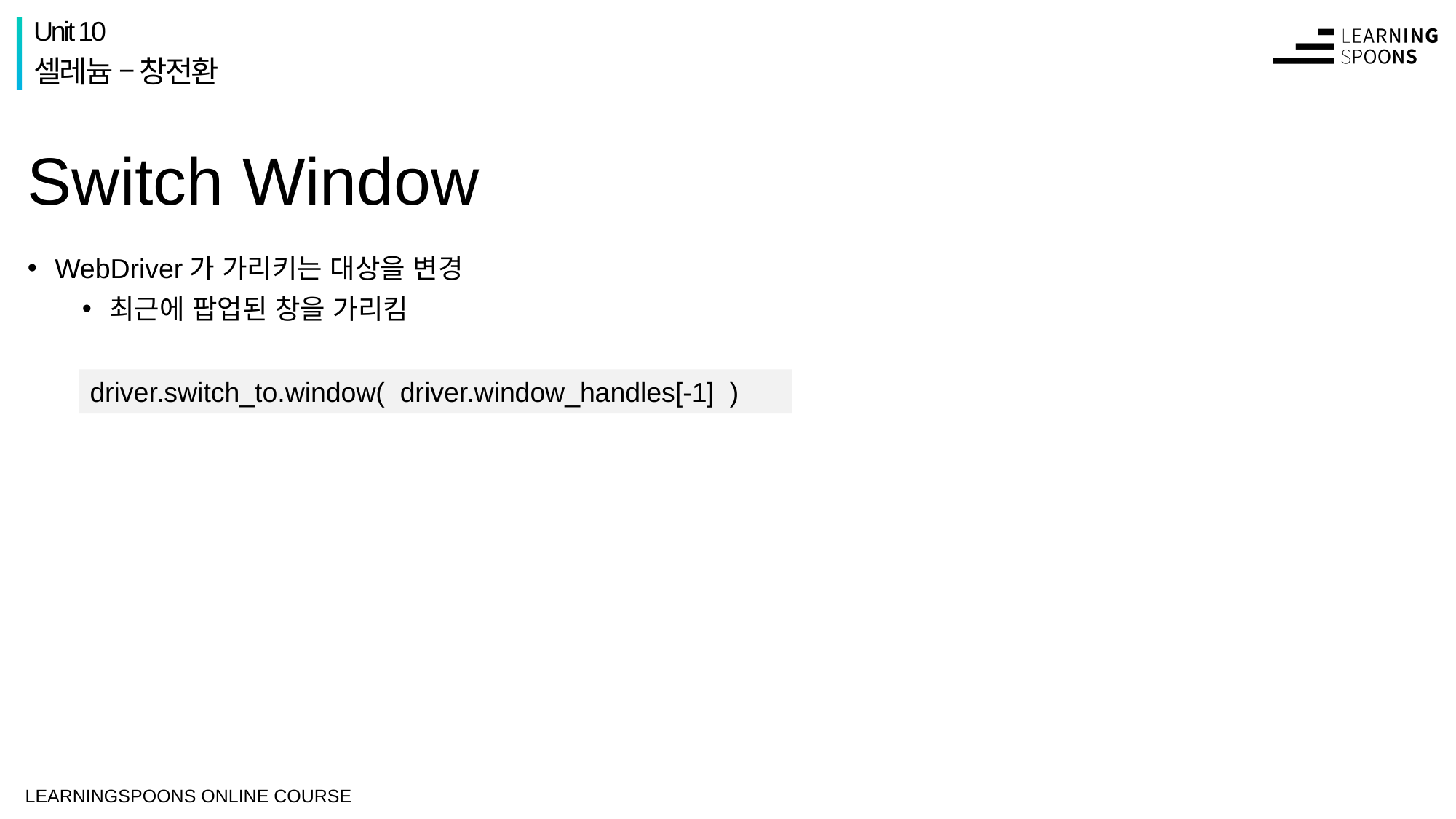

Unit 10
셀레늄 – 창전환
# Switch Window
WebDriver가 가리키는 대상을 변경
최근에 팝업된 창을 가리킴
driver.switch_to.window(  driver.window_handles[-1]  )